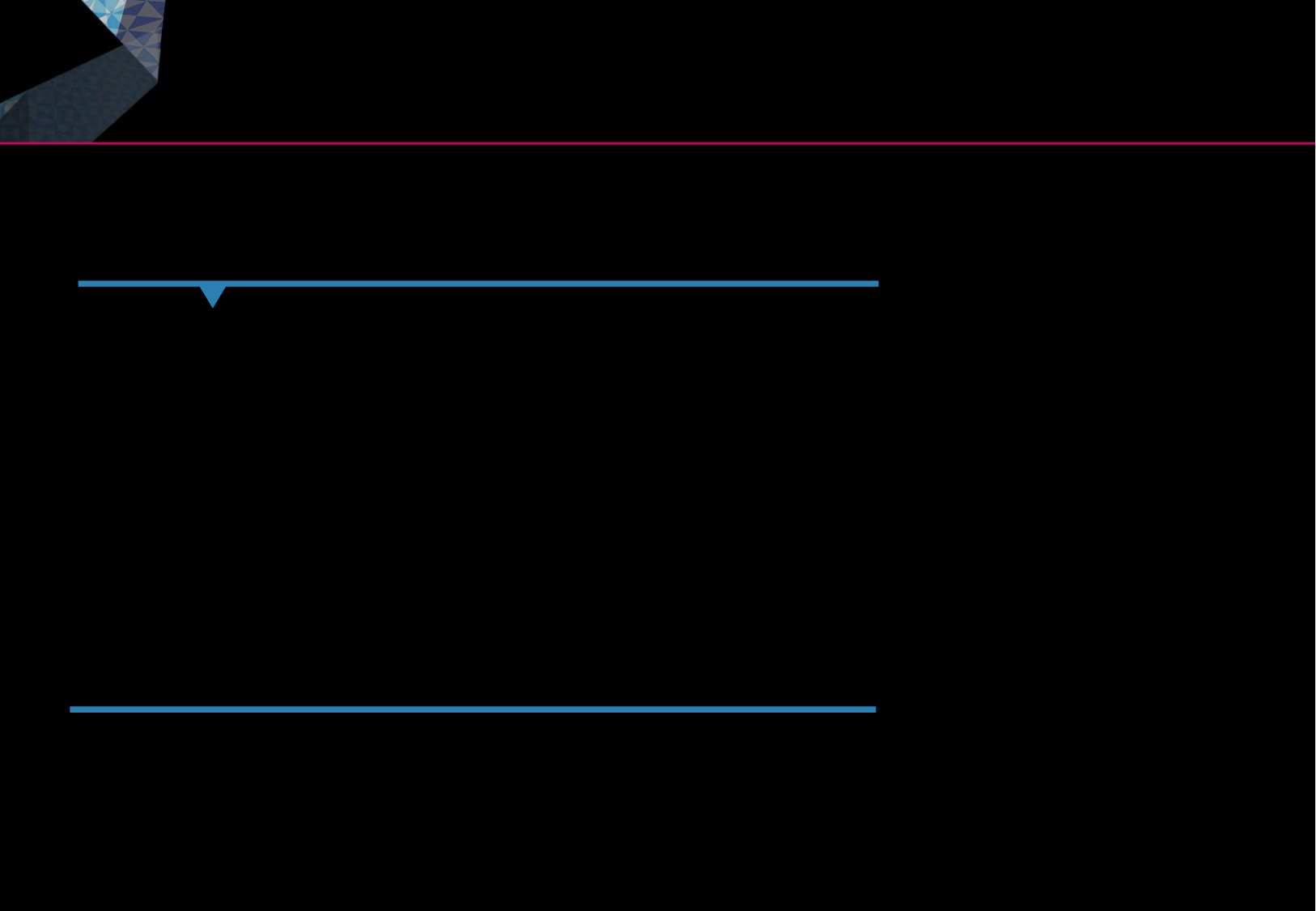

Controller 종류 및 특징
ParameterizableViewController

ParameterizableViewController
아주 단순한 컨트롤러 입니다. 미리 정의된 화면명과 요청주소 매핑 정보를 가지고 특정 URL을 가진 요청이 들어오면 준비된 화면을 전송하는 컨트롤러 입니다.